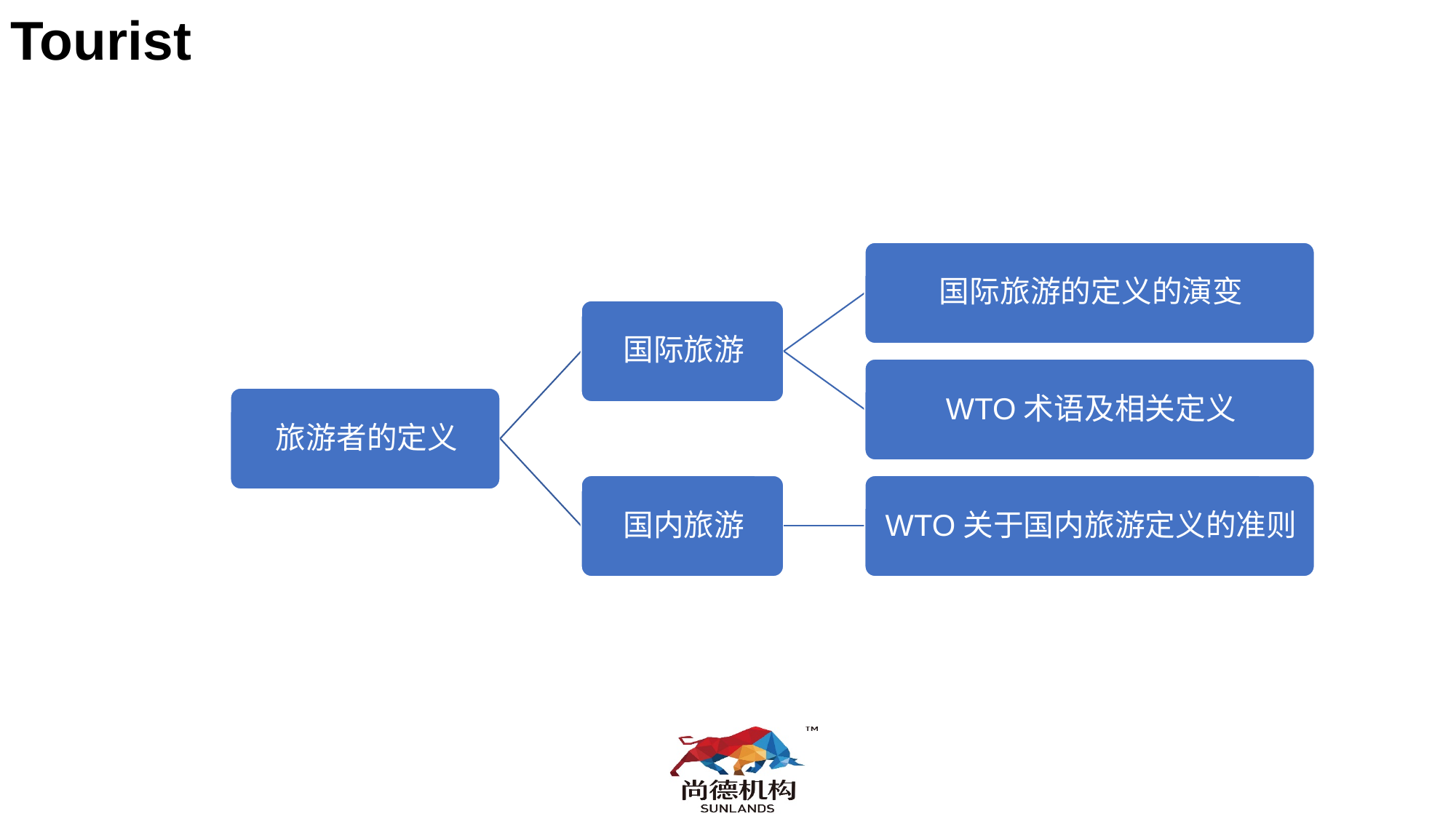

Tourist
旅游者的定义

国际旅游

国际旅游的定义的演变

WTO术语及相关定义

国内旅游

WTO关于国内旅游定义的准则